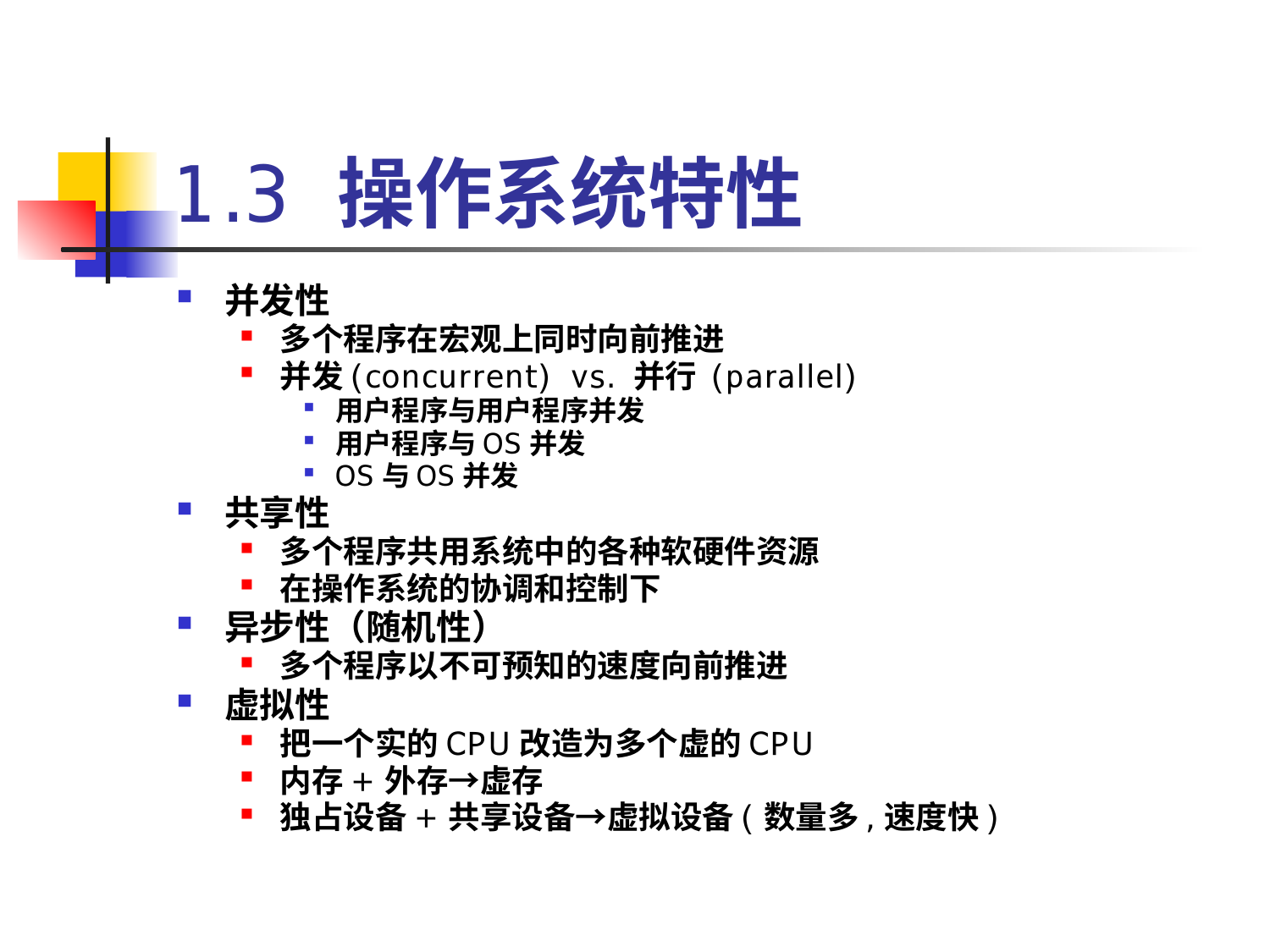

# 1.3 操作系统特性
并发性
多个程序在宏观上同时向前推进
并发(concurrent)  vs. 并行 (parallel)
用户程序与用户程序并发
用户程序与OS并发
OS与OS并发
共享性
多个程序共用系统中的各种软硬件资源
在操作系统的协调和控制下
异步性（随机性）
多个程序以不可预知的速度向前推进
虚拟性
把一个实的CPU改造为多个虚的CPU
内存+外存→虚存
独占设备+共享设备→虚拟设备(数量多,速度快)